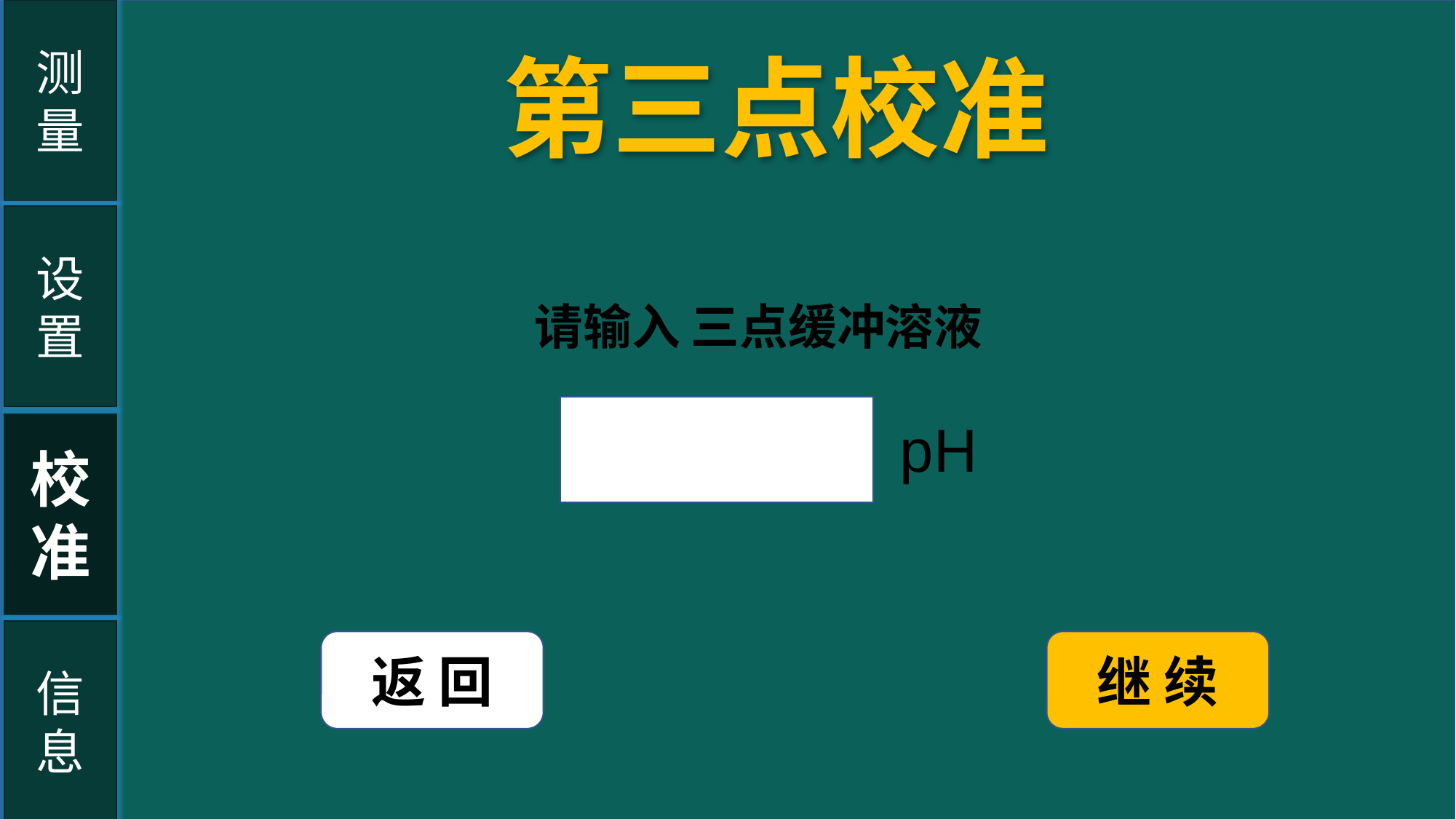

测
量
第三点校准
设置
请输入 三点缓冲溶液

pH
校
准
信
息
返 回
继 续